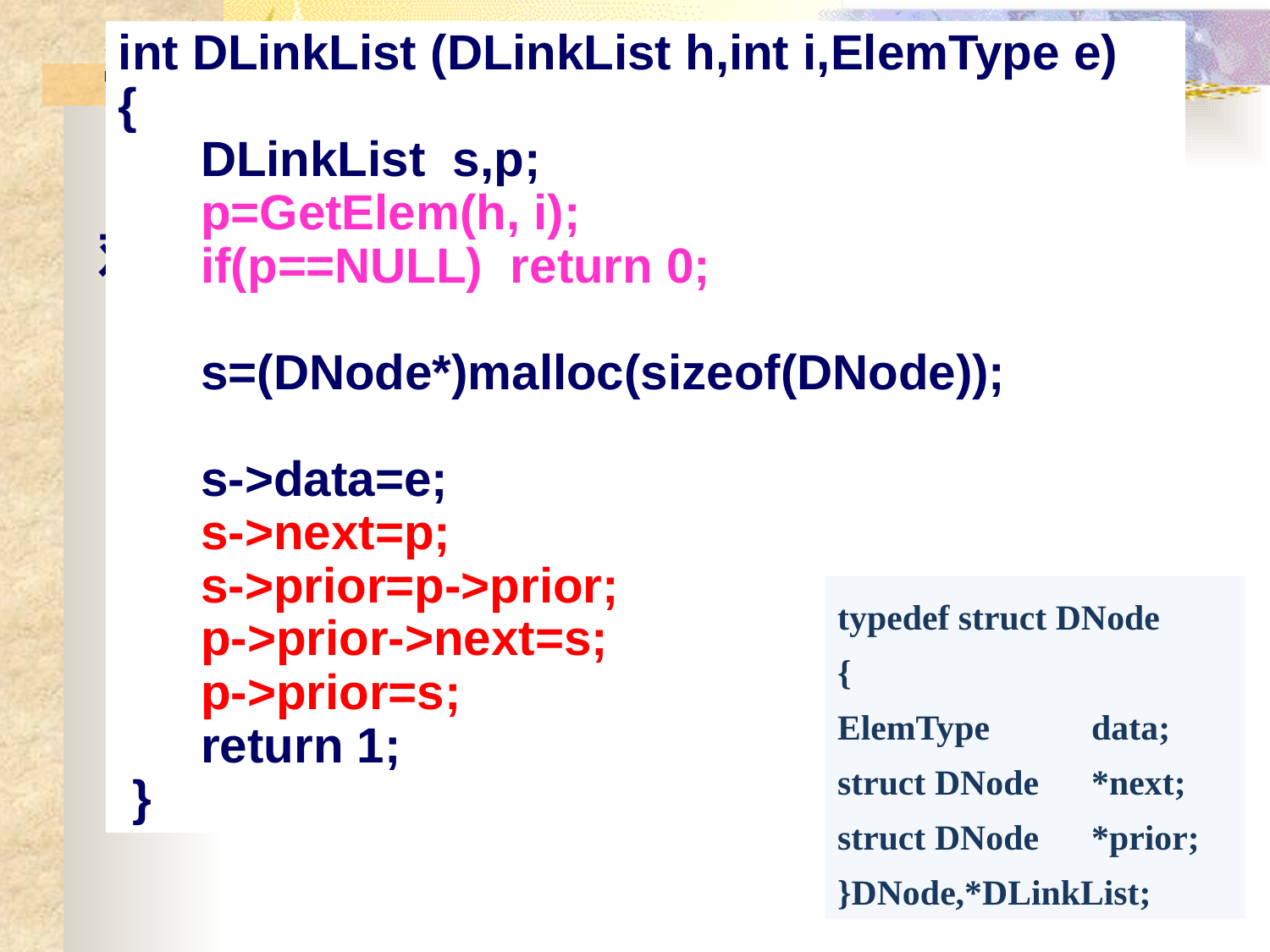

第 2 章  线性表
int DLinkList (DLinkList h,int i,ElemType e)
{
      DLinkList  s,p;
      p=GetElem(h, i);
      if(p==NULL)  return 0;

      s=(DNode*)malloc(sizeof(DNode));

      s->data=e;
      s->next=p;
      s->prior=p->prior;
      p->prior->next=s;
      p->prior=s;
      return 1;
 }

2.3线性表的链式存储

算法实现：
双向链表(Double Linked List)前插操作
typedef struct DNode
{
ElemType 	data;
struct DNode 	*next;
struct DNode 	*prior;
}DNode,*DLinkList;
28